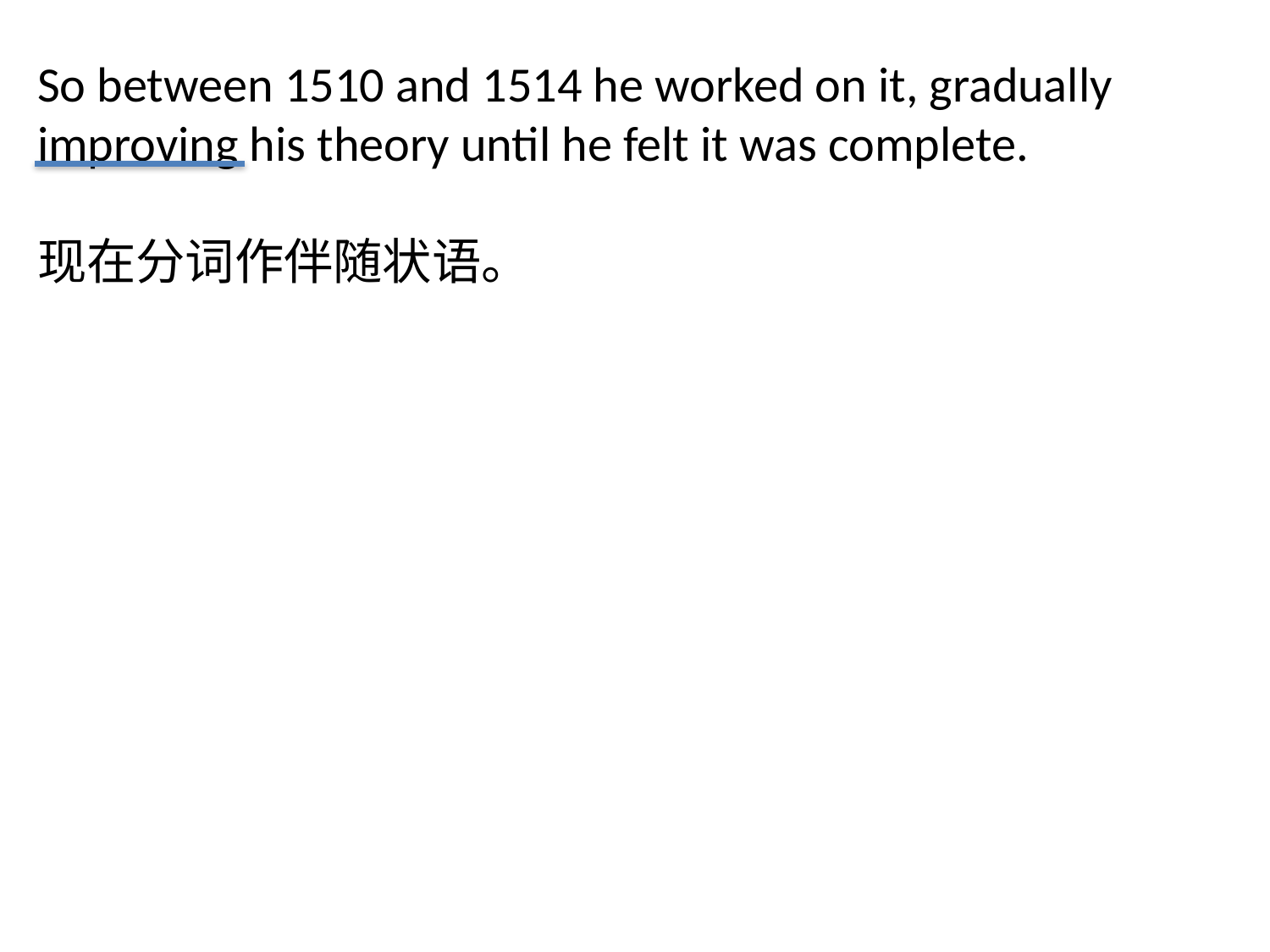

So between 1510 and 1514 he worked on it, gradually improving his theory until he felt it was complete.

现在分词作伴随状语。